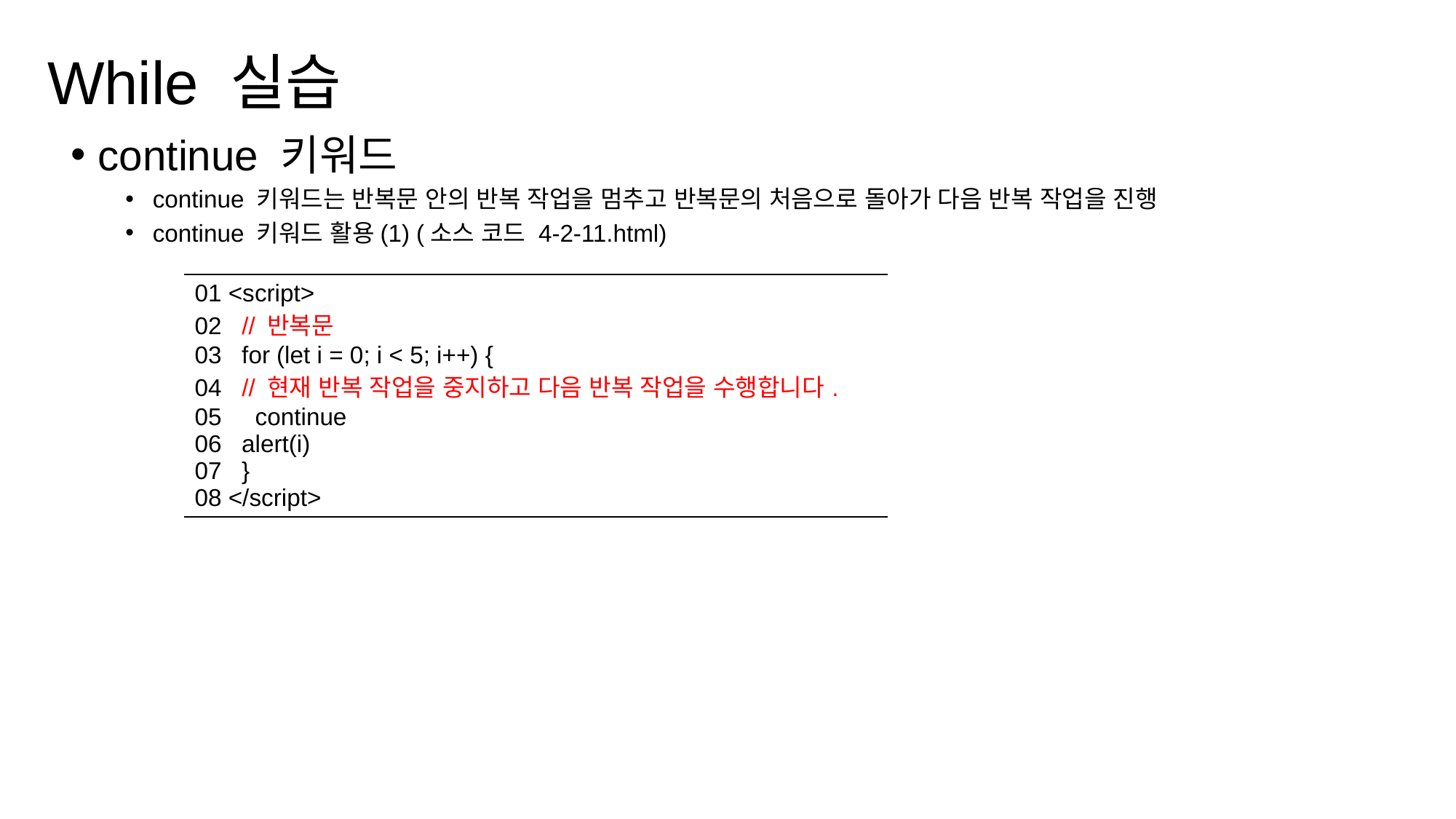

While 실습
continue 키워드
continue 키워드는 반복문 안의 반복 작업을 멈추고 반복문의 처음으로 돌아가 다음 반복 작업을 진행
continue 키워드 활용(1) (소스 코드 4-2-11.html)

| 01 <script> 02 // 반복문 03 for (let i = 0; i < 5; i++) { 04 // 현재 반복 작업을 중지하고 다음 반복 작업을 수행합니다. 05 continue 06 alert(i) 07 } 08 </script> |
| --- |